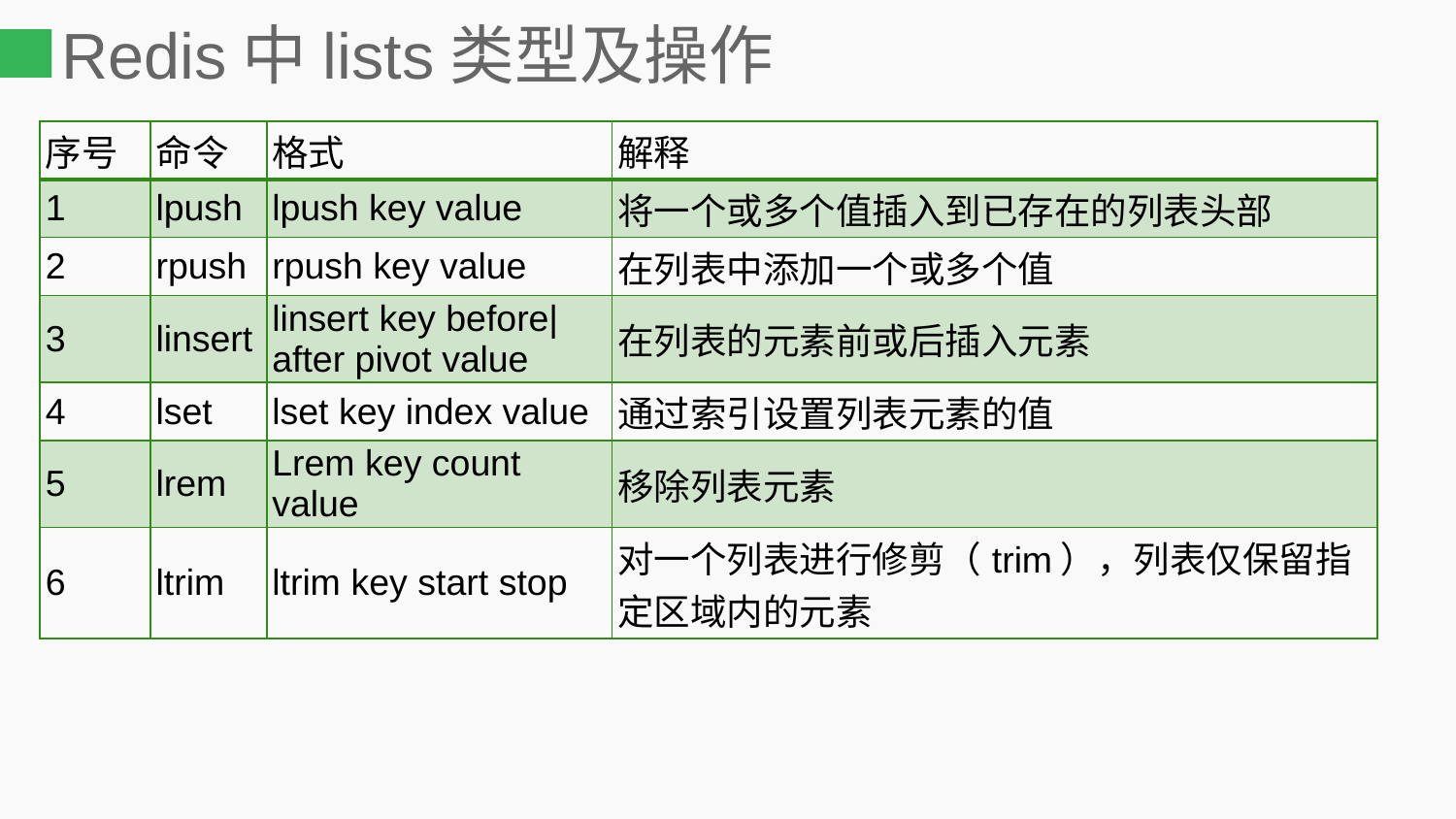

# Redis中lists类型及操作
| 序号 | 命令 | 格式 | 解释 |
| --- | --- | --- | --- |
| 1 | lpush | lpush key value | 将一个或多个值插入到已存在的列表头部 |
| 2 | rpush | rpush key value | 在列表中添加一个或多个值 |
| 3 | linsert | linsert key before|after pivot value | 在列表的元素前或后插入元素 |
| 4 | lset | lset key index value | 通过索引设置列表元素的值 |
| 5 | lrem | Lrem key count value | 移除列表元素 |
| 6 | ltrim | ltrim key start stop | 对一个列表进行修剪（trim），列表仅保留指定区域内的元素 |